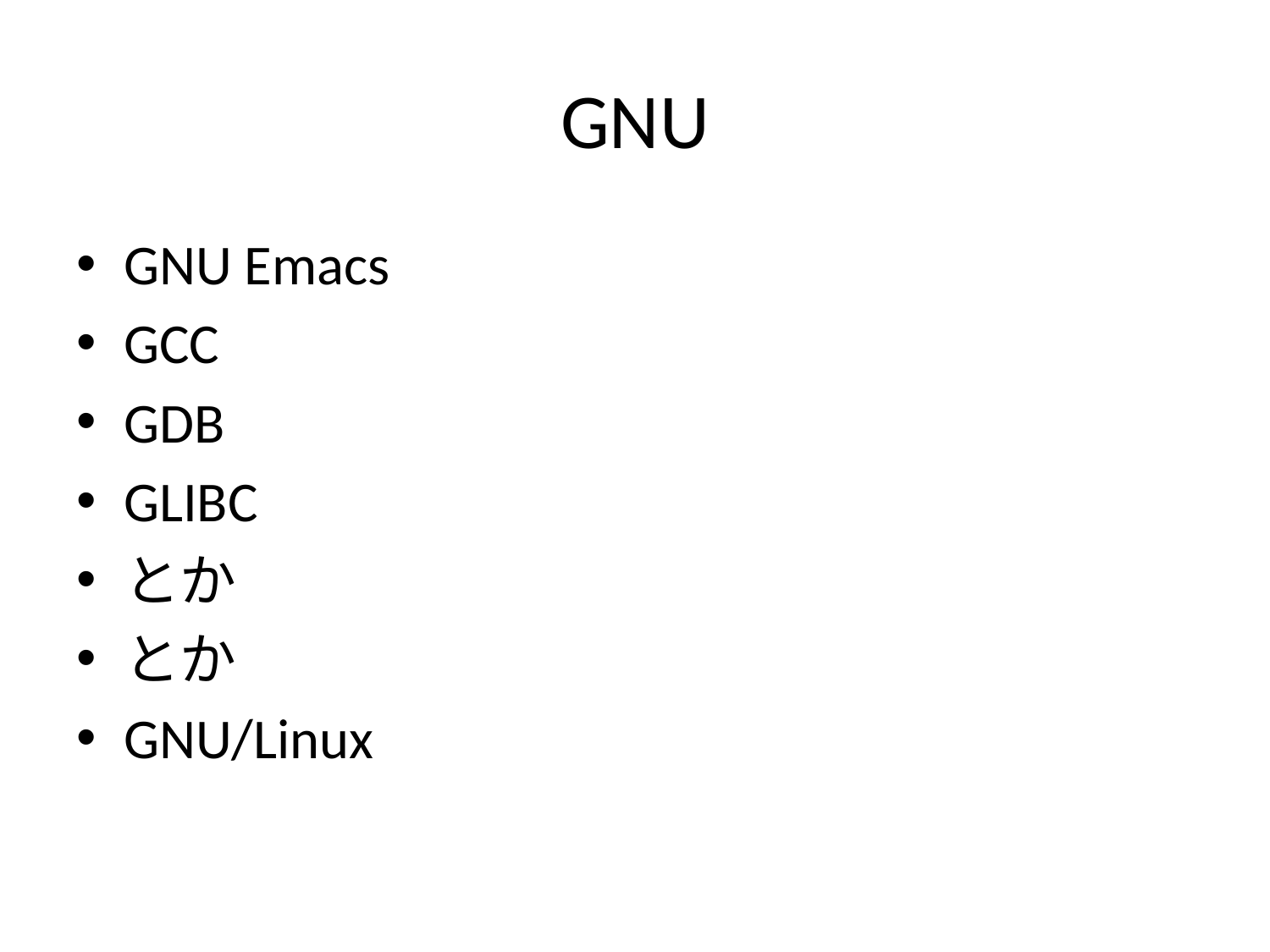

# GNU
GNU Emacs
GCC
GDB
GLIBC
とか
とか
GNU/Linux